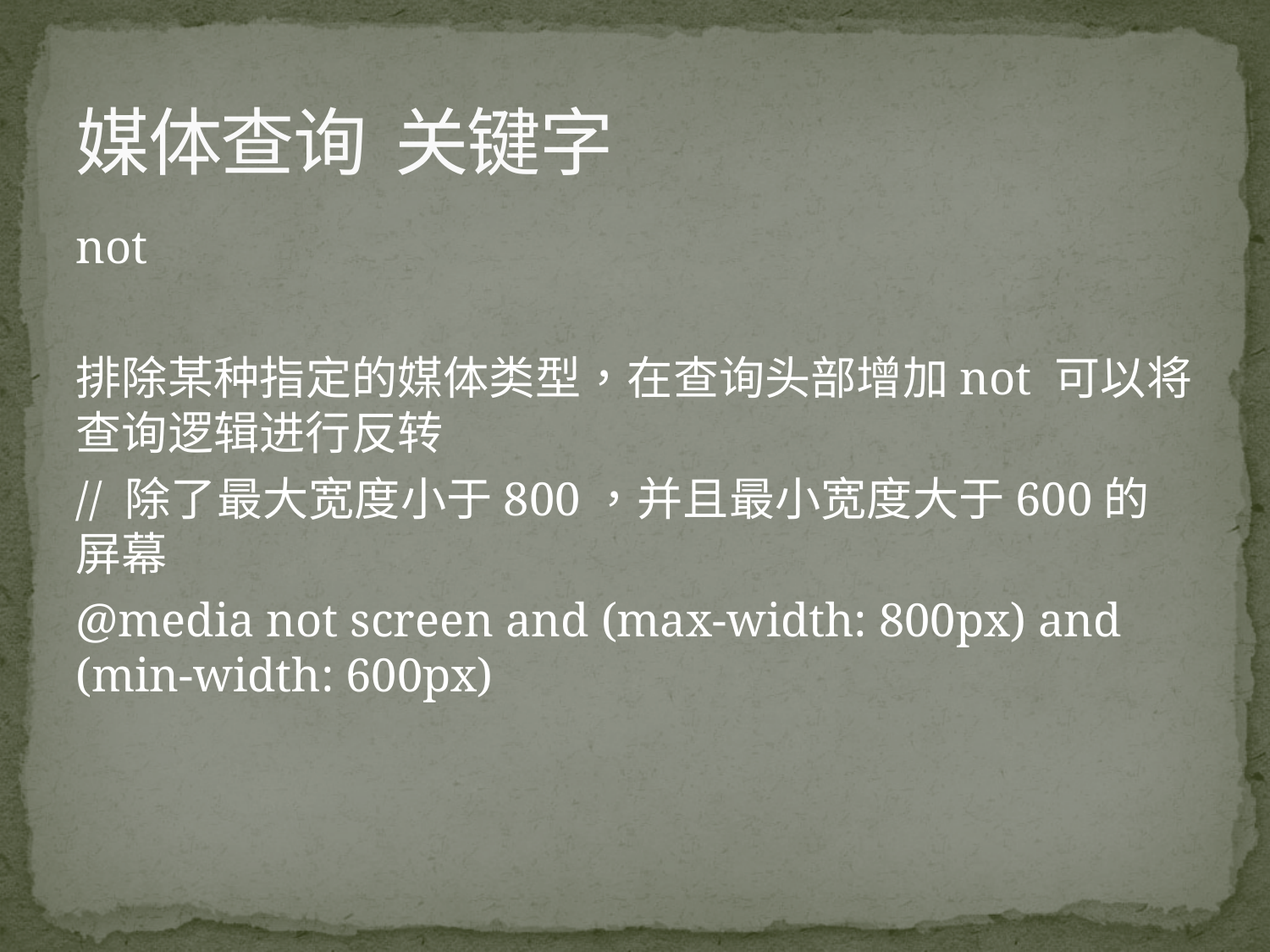

# 媒体查询  关键字
not

排除某种指定的媒体类型，在查询头部增加not 可以将查询逻辑进行反转
// 除了最大宽度小于800，并且最小宽度大于600的屏幕
@media not screen and (max-width: 800px) and (min-width: 600px)